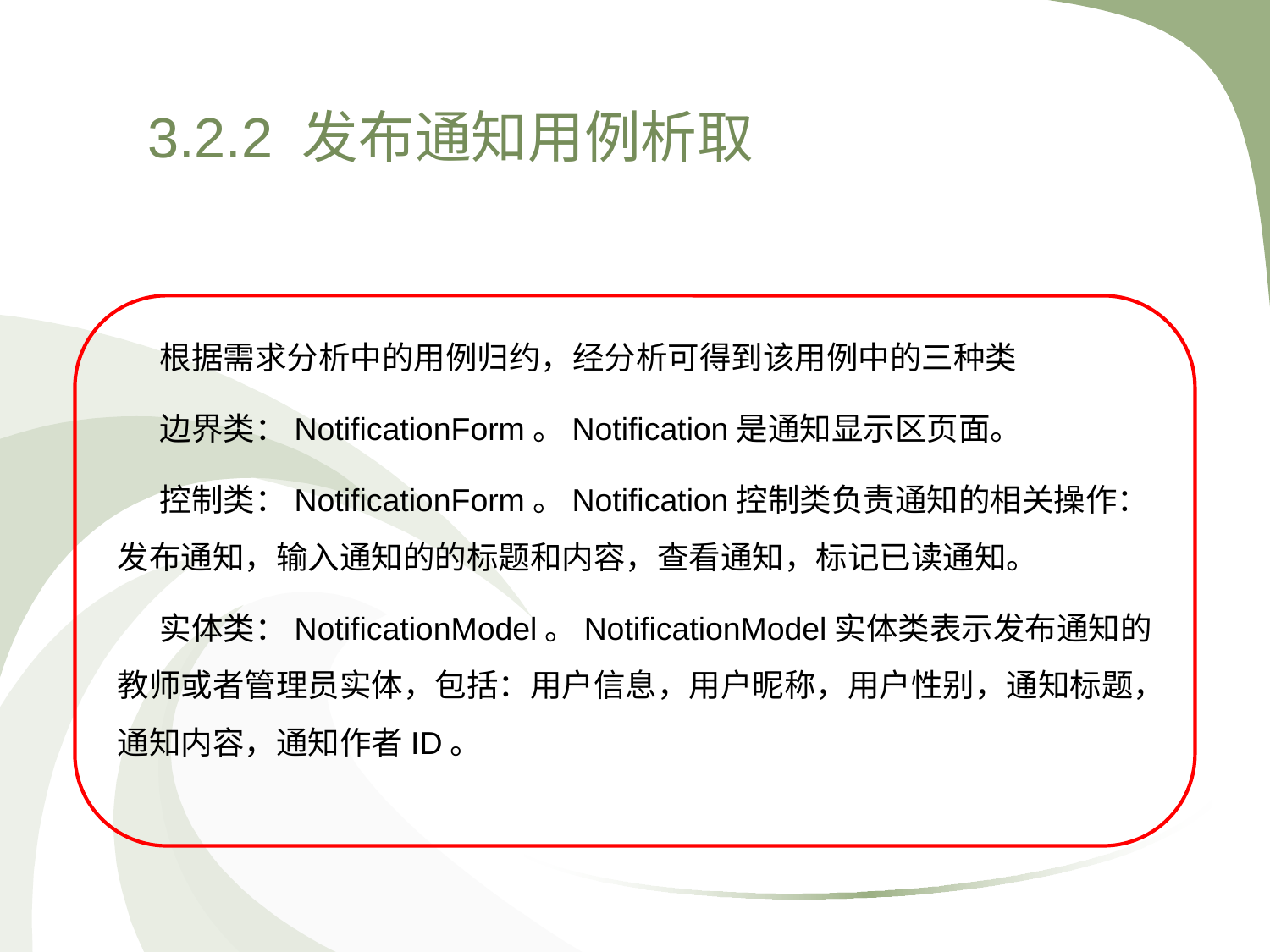

3.2.2 发布通知用例析取

根据需求分析中的用例归约，经分析可得到该用例中的三种类
边界类：NotificationForm。Notification是通知显示区页面。
控制类：NotificationForm。Notification控制类负责通知的相关操作：发布通知，输入通知的的标题和内容，查看通知，标记已读通知。
实体类：NotificationModel。NotificationModel实体类表示发布通知的教师或者管理员实体，包括：用户信息，用户昵称，用户性别，通知标题，通知内容，通知作者ID。